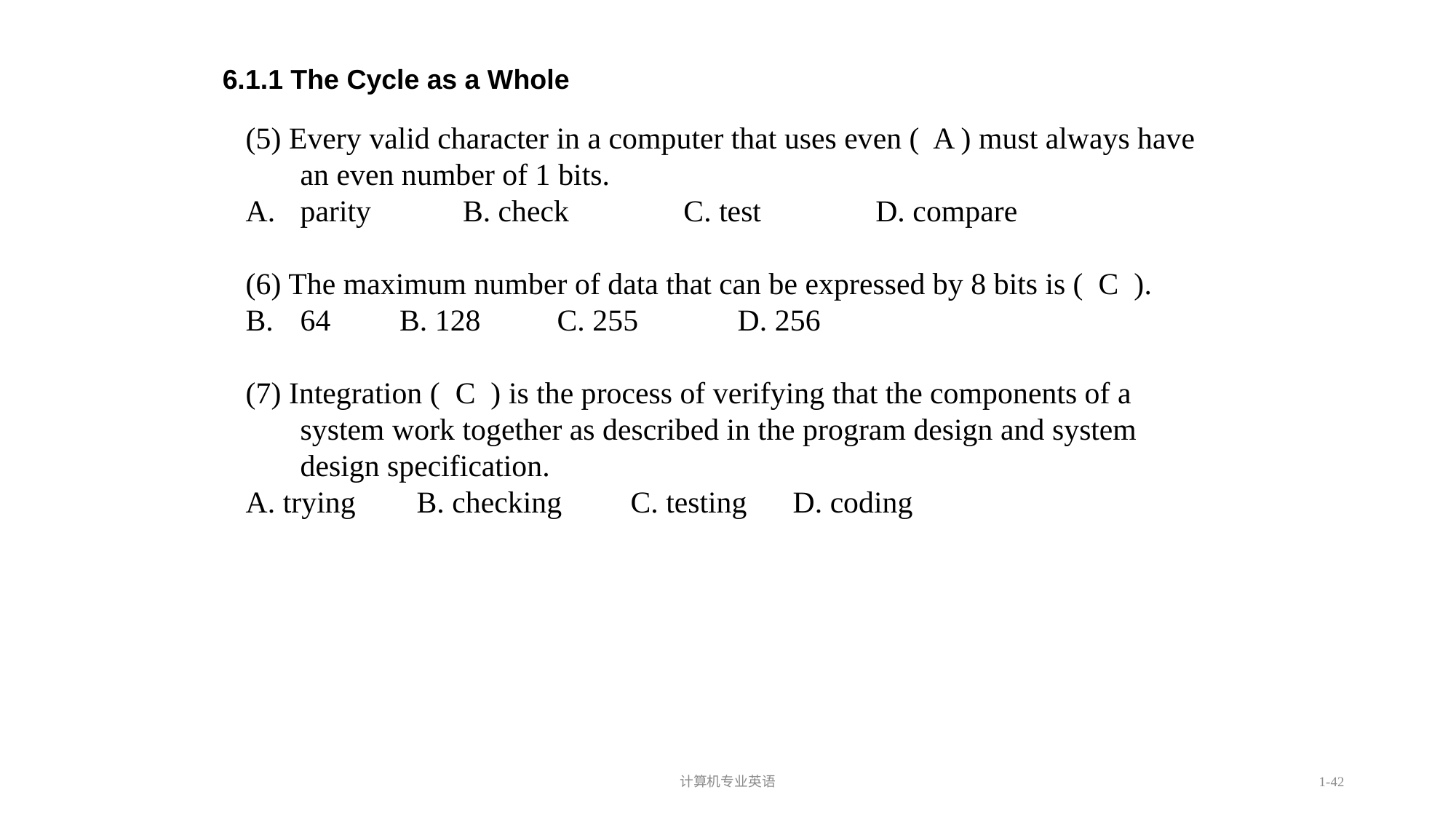

计算机专业英语
1-42
6.1.1 The Cycle as a Whole
(5) Every valid character in a computer that uses even (  A ) must always have an even number of 1 bits.
parity            B. check               C. test               D. compare

(6) The maximum number of data that can be expressed by 8 bits is (  C  ).
64         B. 128          C. 255             D. 256

(7) Integration (  C  ) is the process of verifying that the components of a system work together as described in the program design and system design specification.
A. trying        B. checking         C. testing      D. coding